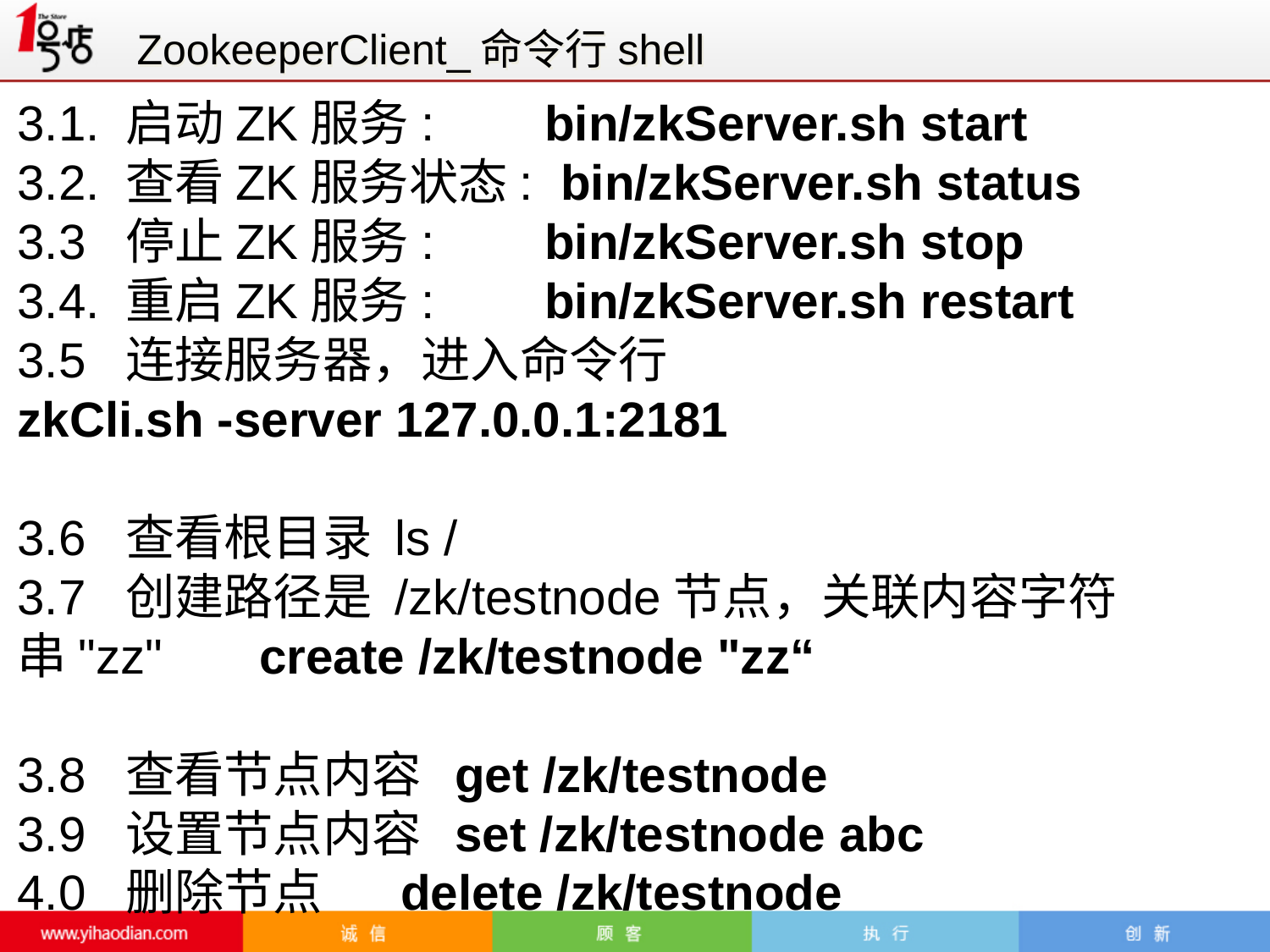

ZookeeperClient_命令行shell
3.1. 启动ZK服务:        bin/zkServer.sh start
3.2. 查看ZK服务状态:  bin/zkServer.sh status
3.3  停止ZK服务:        bin/zkServer.sh stop
3.4. 重启ZK服务:        bin/zkServer.sh restart 
3.5  连接服务器，进入命令行
zkCli.sh -server 127.0.0.1:2181
3.6  查看根目录 ls /
3.7  创建路径是 /zk/testnode节点，关联内容字符串"zz"       create /zk/testnode "zz“
3.8  查看节点内容  get /zk/testnode 
3.9  设置节点内容  set /zk/testnode abc
4.0  删除节点      delete /zk/testnode